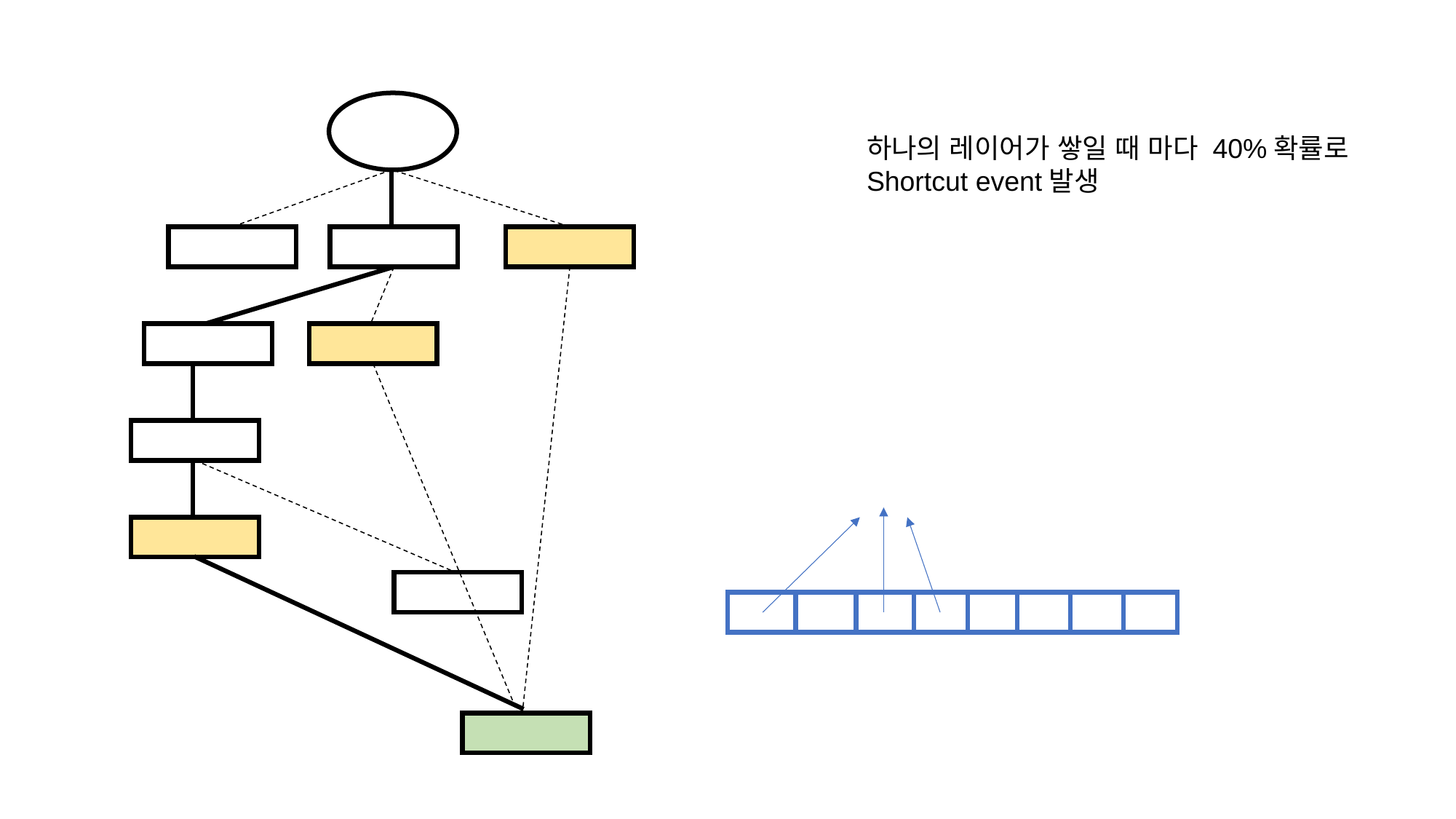

하나의 레이어가 쌓일 때 마다 40%확률로
Shortcut event발생